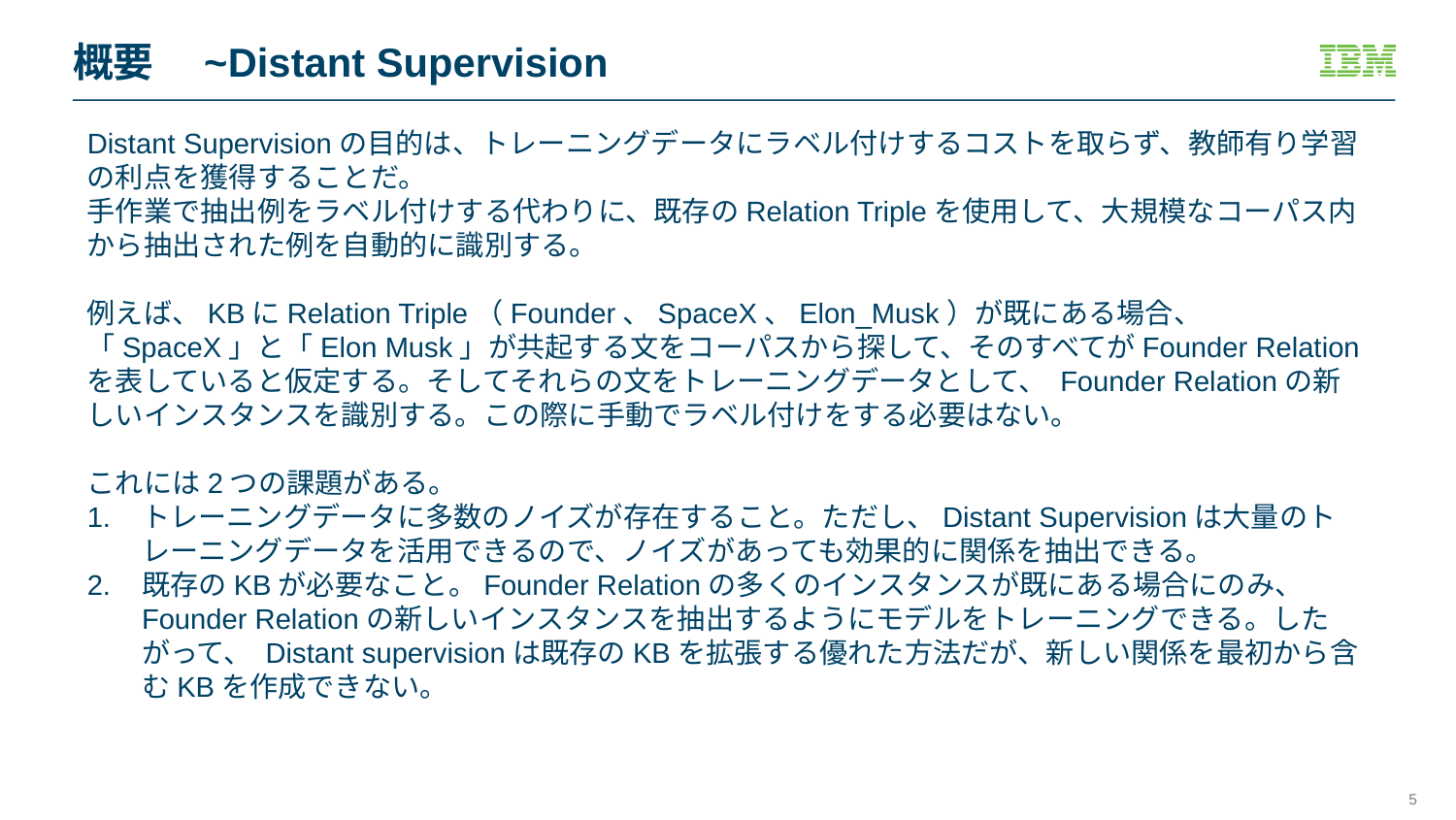

# 概要　~Distant Supervision
Distant Supervisionの目的は、トレーニングデータにラベル付けするコストを取らず、教師有り学習の利点を獲得することだ。
手作業で抽出例をラベル付けする代わりに、既存のRelation Tripleを使用して、大規模なコーパス内から抽出された例を自動的に識別する。

例えば、KBにRelation Triple（Founder、SpaceX、Elon_Musk）が既にある場合、
「SpaceX」と「Elon Musk」が共起する文をコーパスから探して、そのすべてがFounder Relationを表していると仮定する。そしてそれらの文をトレーニングデータとして、 Founder Relationの新しいインスタンスを識別する。この際に手動でラベル付けをする必要はない。

これには2つの課題がある。
トレーニングデータに多数のノイズが存在すること。ただし、Distant Supervisionは大量のトレーニングデータを活用できるので、ノイズがあっても効果的に関係を抽出できる。
既存のKBが必要なこと。Founder Relationの多くのインスタンスが既にある場合にのみ、 Founder Relationの新しいインスタンスを抽出するようにモデルをトレーニングできる。したがって、 Distant supervisionは既存のKBを拡張する優れた方法だが、新しい関係を最初から含むKBを作成できない。

5